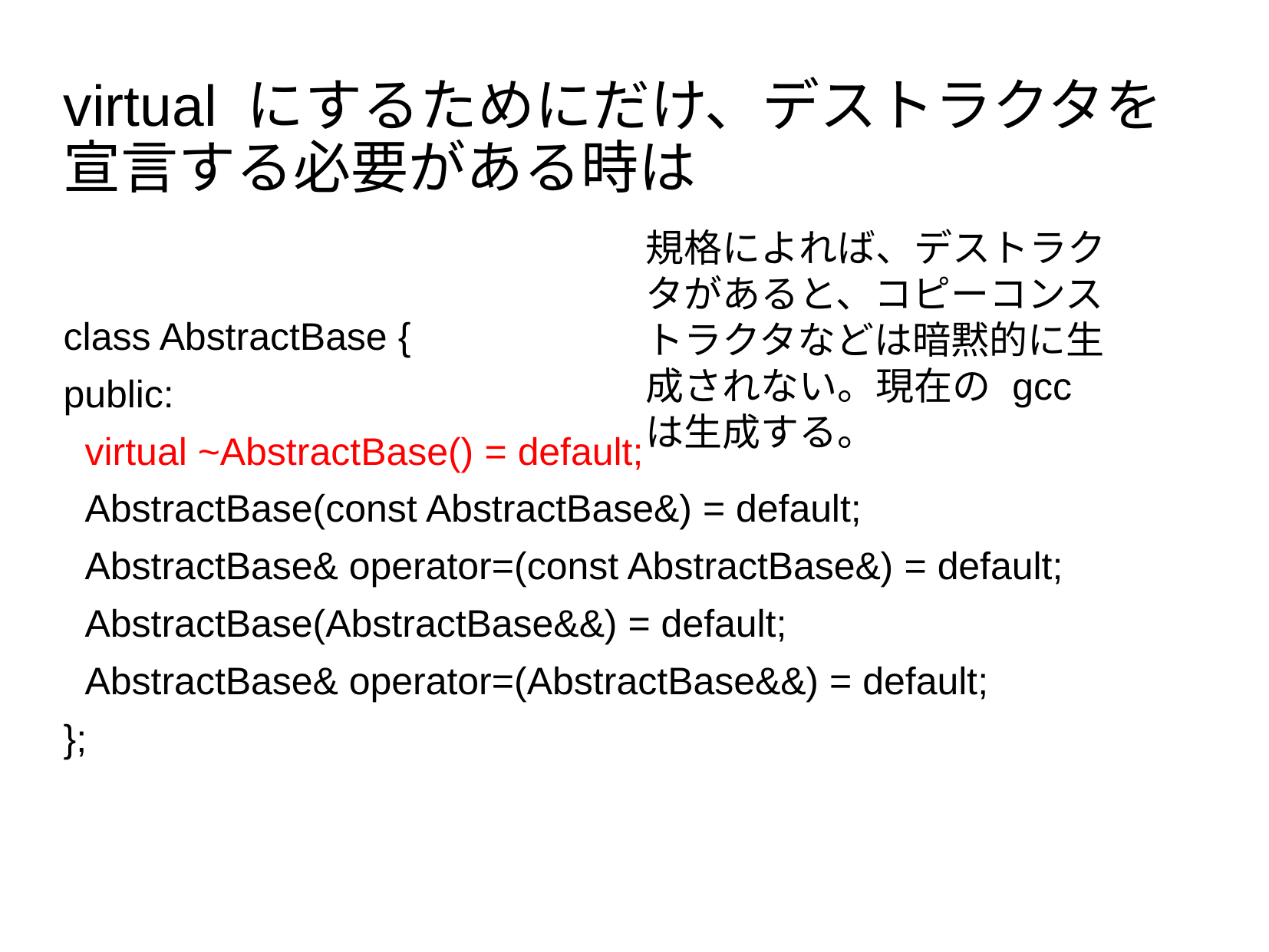

# virtual にするためにだけ、デストラクタを宣言する必要がある時は
規格によれば、デストラクタがあると、コピーコンストラクタなどは暗黙的に生成されない。現在の gcc は生成する。
class AbstractBase {
public:
  virtual ~AbstractBase() = default;
  AbstractBase(const AbstractBase&) = default;
  AbstractBase& operator=(const AbstractBase&) = default;
  AbstractBase(AbstractBase&&) = default;
  AbstractBase& operator=(AbstractBase&&) = default;
};